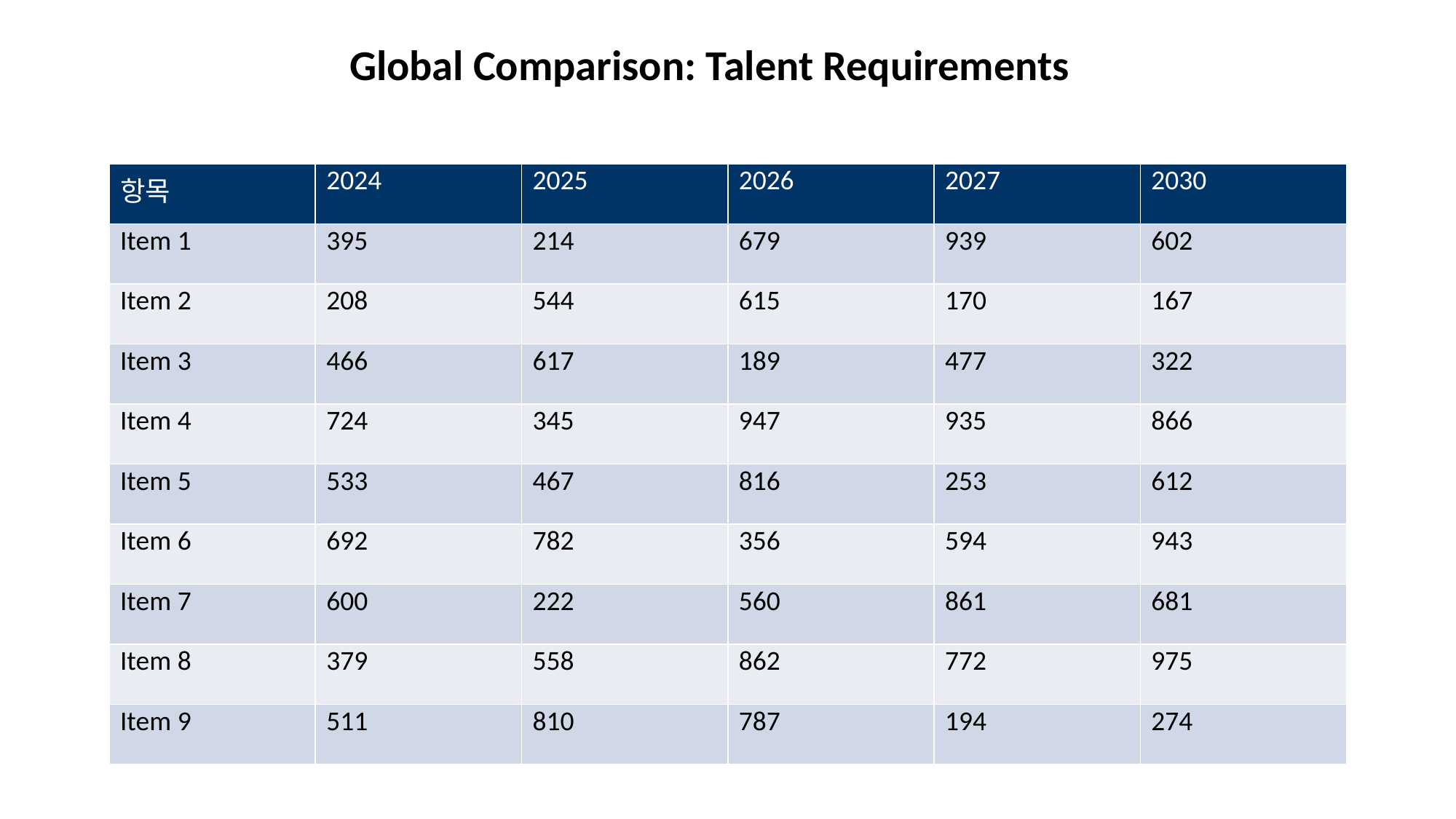

Global Comparison: Talent Requirements
#
| 항목 | 2024 | 2025 | 2026 | 2027 | 2030 |
| --- | --- | --- | --- | --- | --- |
| Item 1 | 395 | 214 | 679 | 939 | 602 |
| Item 2 | 208 | 544 | 615 | 170 | 167 |
| Item 3 | 466 | 617 | 189 | 477 | 322 |
| Item 4 | 724 | 345 | 947 | 935 | 866 |
| Item 5 | 533 | 467 | 816 | 253 | 612 |
| Item 6 | 692 | 782 | 356 | 594 | 943 |
| Item 7 | 600 | 222 | 560 | 861 | 681 |
| Item 8 | 379 | 558 | 862 | 772 | 975 |
| Item 9 | 511 | 810 | 787 | 194 | 274 |